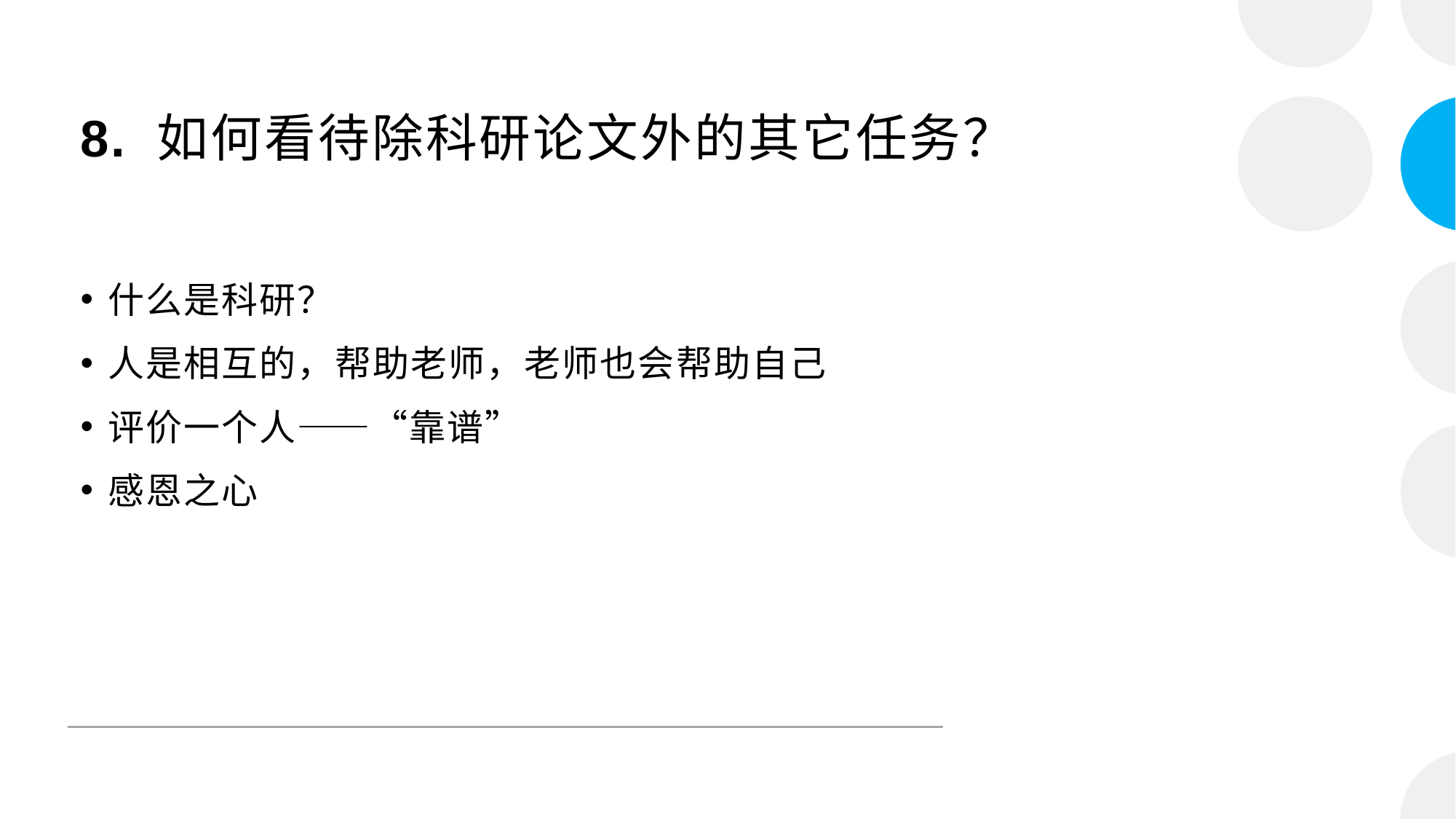

# 8. 如何看待除科研论文外的其它任务？
什么是科研？
人是相互的，帮助老师，老师也会帮助自己
评价一个人——“靠谱”
感恩之心